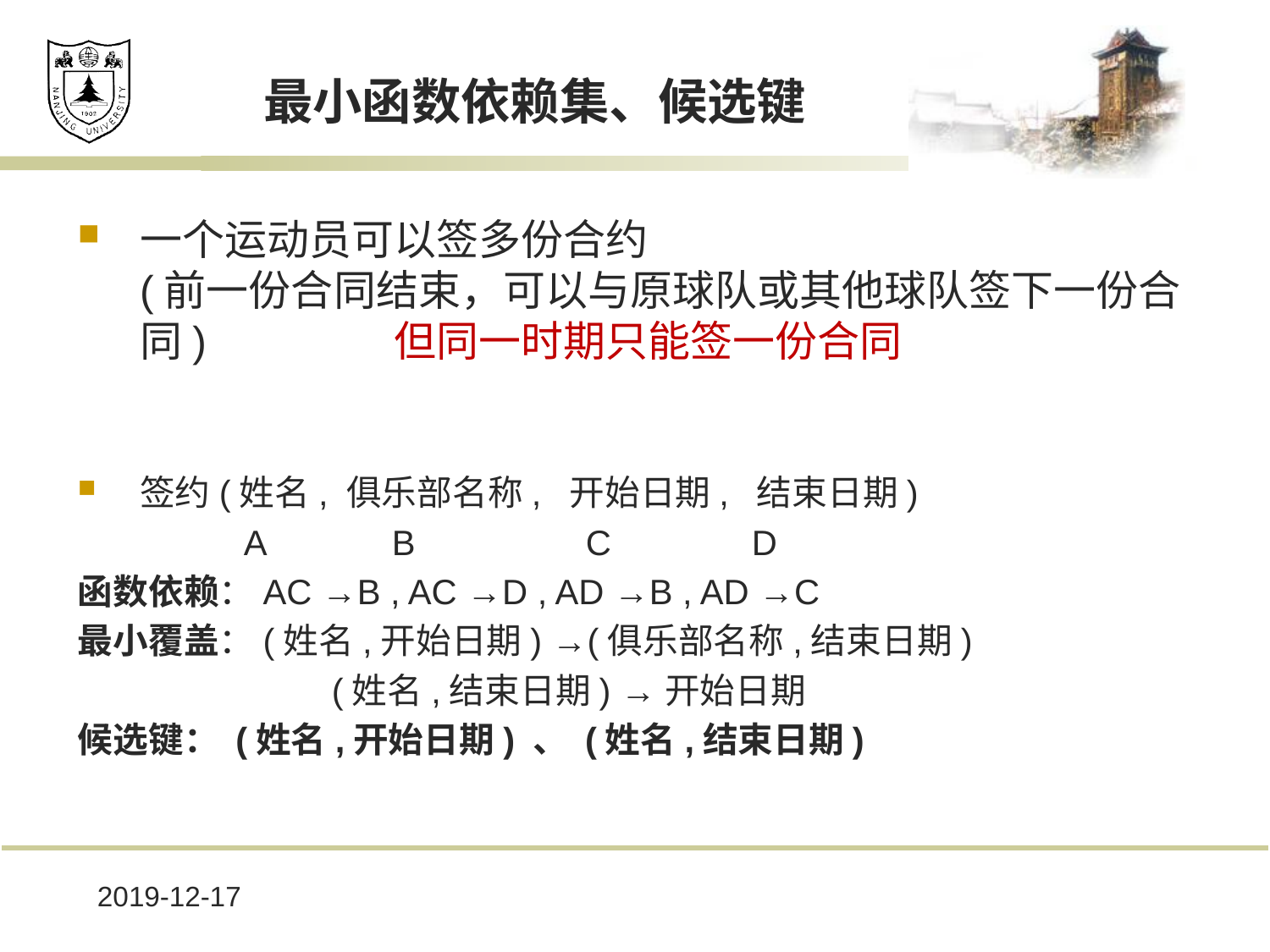

# 最小函数依赖集、候选键
一个运动员可以签多份合约
(前一份合同结束，可以与原球队或其他球队签下一份合同)		但同一时期只能签一份合同

签约(姓名, 俱乐部名称,  开始日期,  结束日期)
	    A             B		C	    D
函数依赖：AC →B , AC →D , AD →B , AD →C
最小覆盖：(姓名,开始日期) →(俱乐部名称,结束日期)
		(姓名,结束日期) →开始日期
候选键： (姓名,开始日期) 、 (姓名,结束日期)
2019-12-17